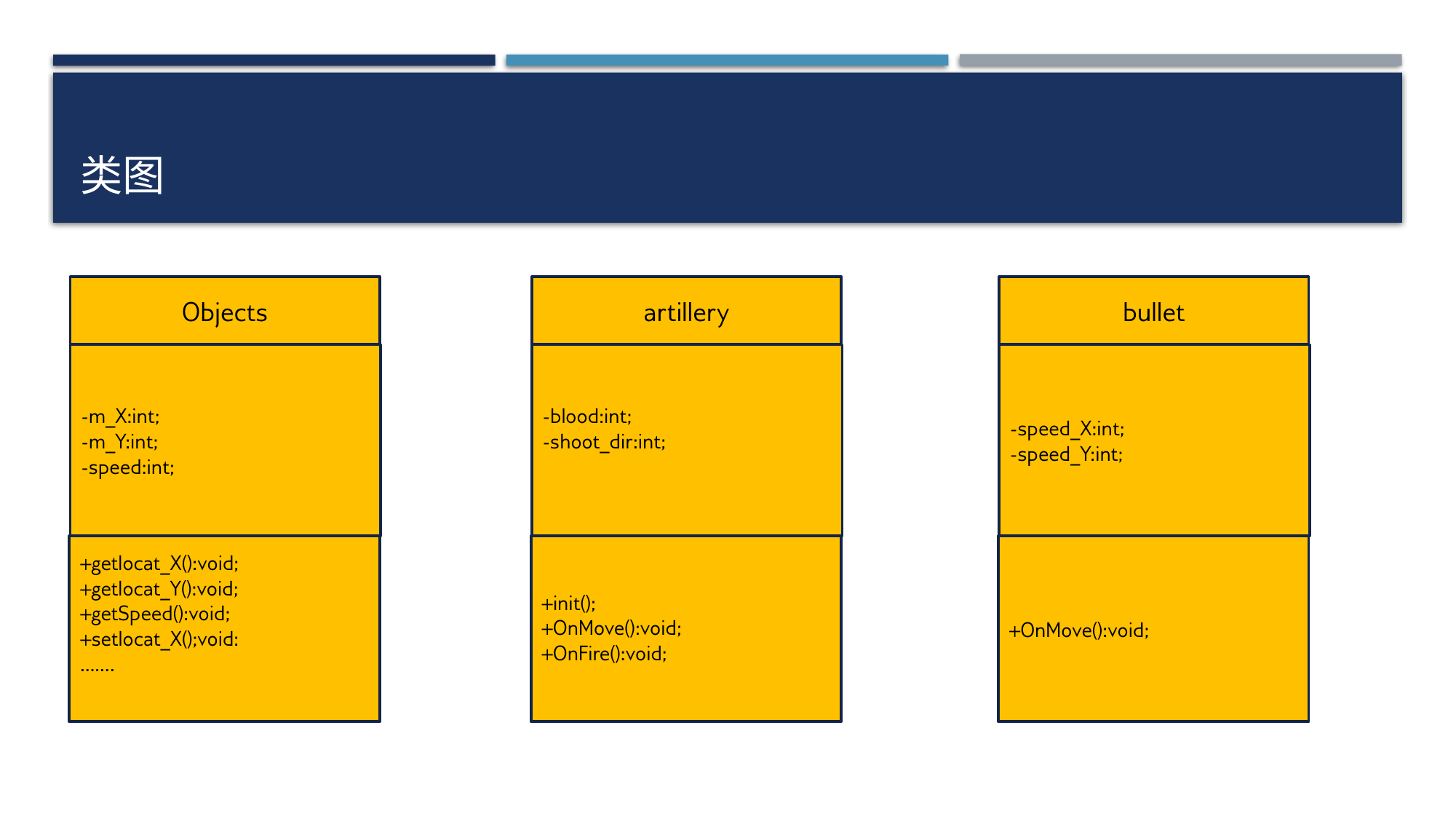

# 类图
Objects
-m_X:int;
-m_Y:int;
-speed:int;
+getlocat_X():void;
+getlocat_Y():void;
+getSpeed():void;
+setlocat_X();void:
…….

artillery
-blood:int;
-shoot_dir:int;

+init();
+OnMove():void;
+OnFire():void;

bullet
-speed_X:int;
-speed_Y:int;
+OnMove():void;